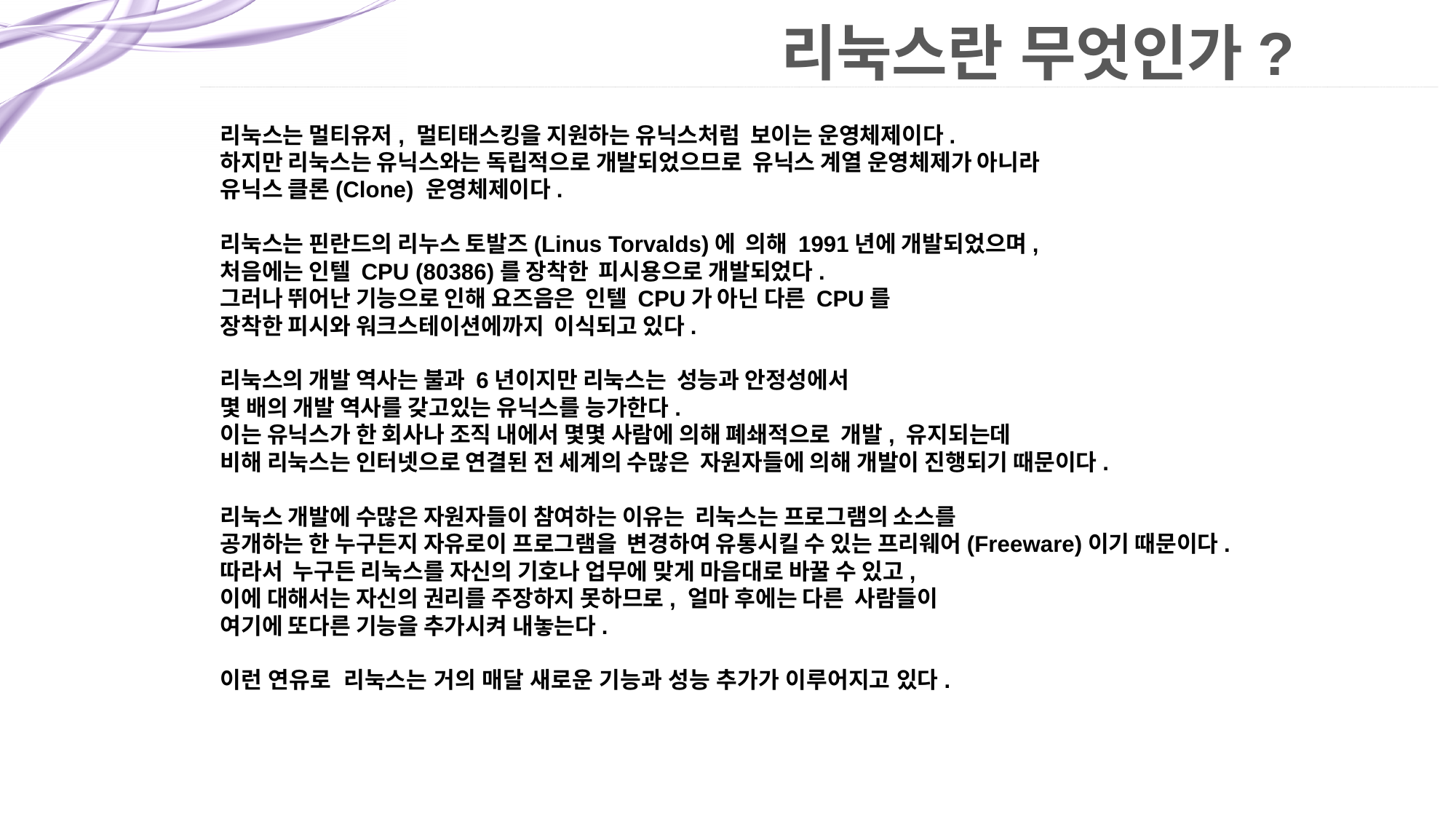

# 리눅스란 무엇인가?
리눅스는 멀티유저, 멀티태스킹을 지원하는 유닉스처럼  보이는 운영체제이다.
하지만 리눅스는 유닉스와는 독립적으로 개발되었으므로  유닉스 계열 운영체제가 아니라
유닉스 클론(Clone) 운영체제이다.
리눅스는 핀란드의 리누스 토발즈(Linus Torvalds)에  의해 1991년에 개발되었으며,
처음에는 인텔 CPU (80386)를 장착한  피시용으로 개발되었다.
그러나 뛰어난 기능으로 인해 요즈음은  인텔 CPU가 아닌 다른 CPU를
장착한 피시와 워크스테이션에까지  이식되고 있다.
리눅스의 개발 역사는 불과 6년이지만 리눅스는  성능과 안정성에서
몇 배의 개발 역사를 갖고있는 유닉스를 능가한다.
이는 유닉스가 한 회사나 조직 내에서 몇몇 사람에 의해 폐쇄적으로  개발, 유지되는데
비해 리눅스는 인터넷으로 연결된 전 세계의 수많은  자원자들에 의해 개발이 진행되기 때문이다.
리눅스 개발에 수많은 자원자들이 참여하는 이유는  리눅스는 프로그램의 소스를
공개하는 한 누구든지 자유로이 프로그램을  변경하여 유통시킬 수 있는 프리웨어(Freeware)이기 때문이다.
따라서  누구든 리눅스를 자신의 기호나 업무에 맞게 마음대로 바꿀 수 있고,
이에 대해서는 자신의 권리를 주장하지 못하므로, 얼마 후에는 다른  사람들이
여기에 또다른 기능을 추가시켜 내놓는다.

이런 연유로  리눅스는 거의 매달 새로운 기능과 성능 추가가 이루어지고 있다.